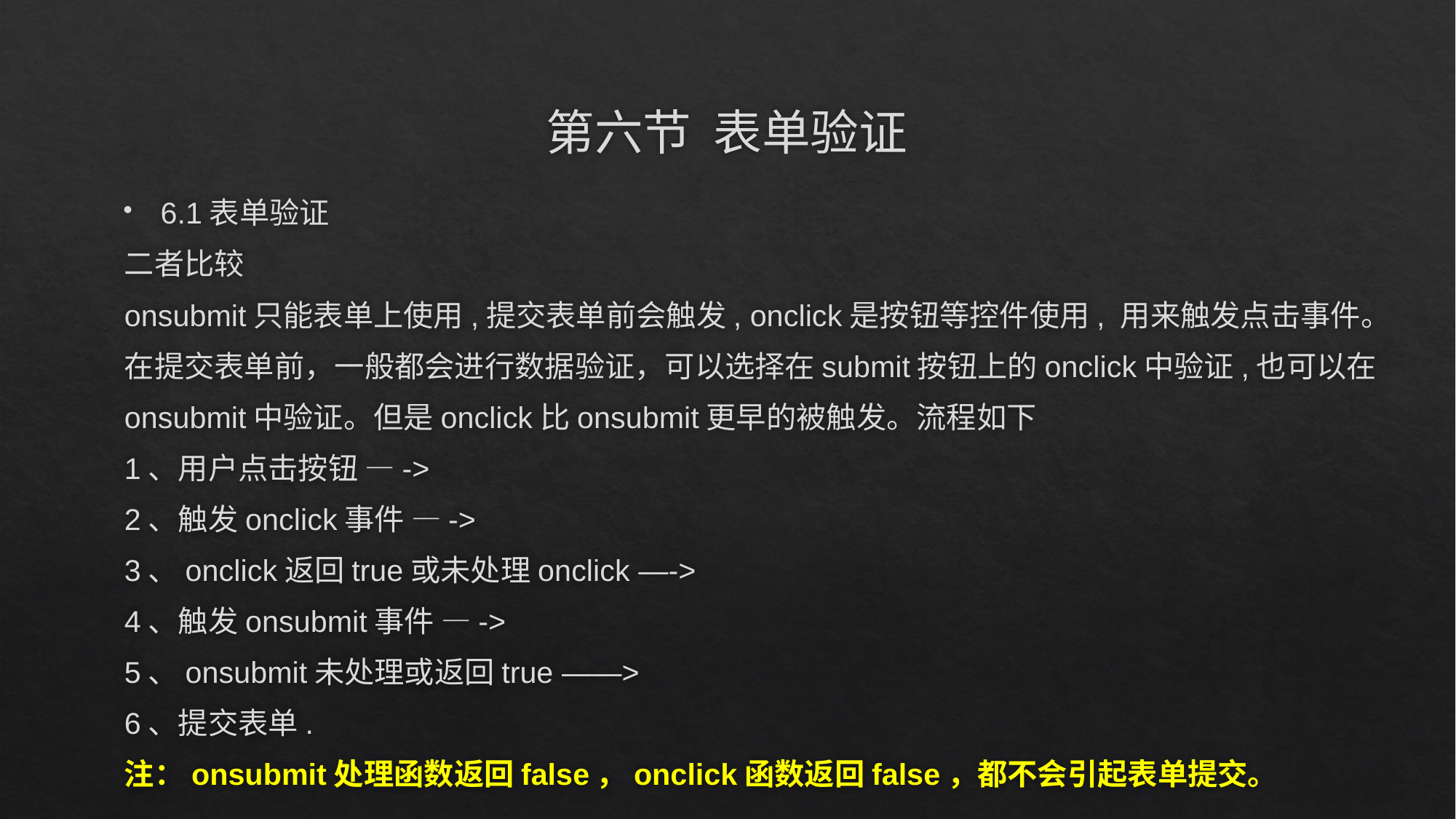

# 第六节  表单验证
6.1表单验证
二者比较
onsubmit只能表单上使用,提交表单前会触发, onclick是按钮等控件使用, 用来触发点击事件。
在提交表单前，一般都会进行数据验证，可以选择在submit按钮上的onclick中验证,也可以在
onsubmit中验证。但是onclick比onsubmit更早的被触发。流程如下
1、用户点击按钮 —->
2、触发onclick事件 —->
3、onclick返回true或未处理onclick —->
4、触发onsubmit事件 —->
5、onsubmit未处理或返回true ——>
6、提交表单.
注：onsubmit处理函数返回false，onclick函数返回false，都不会引起表单提交。